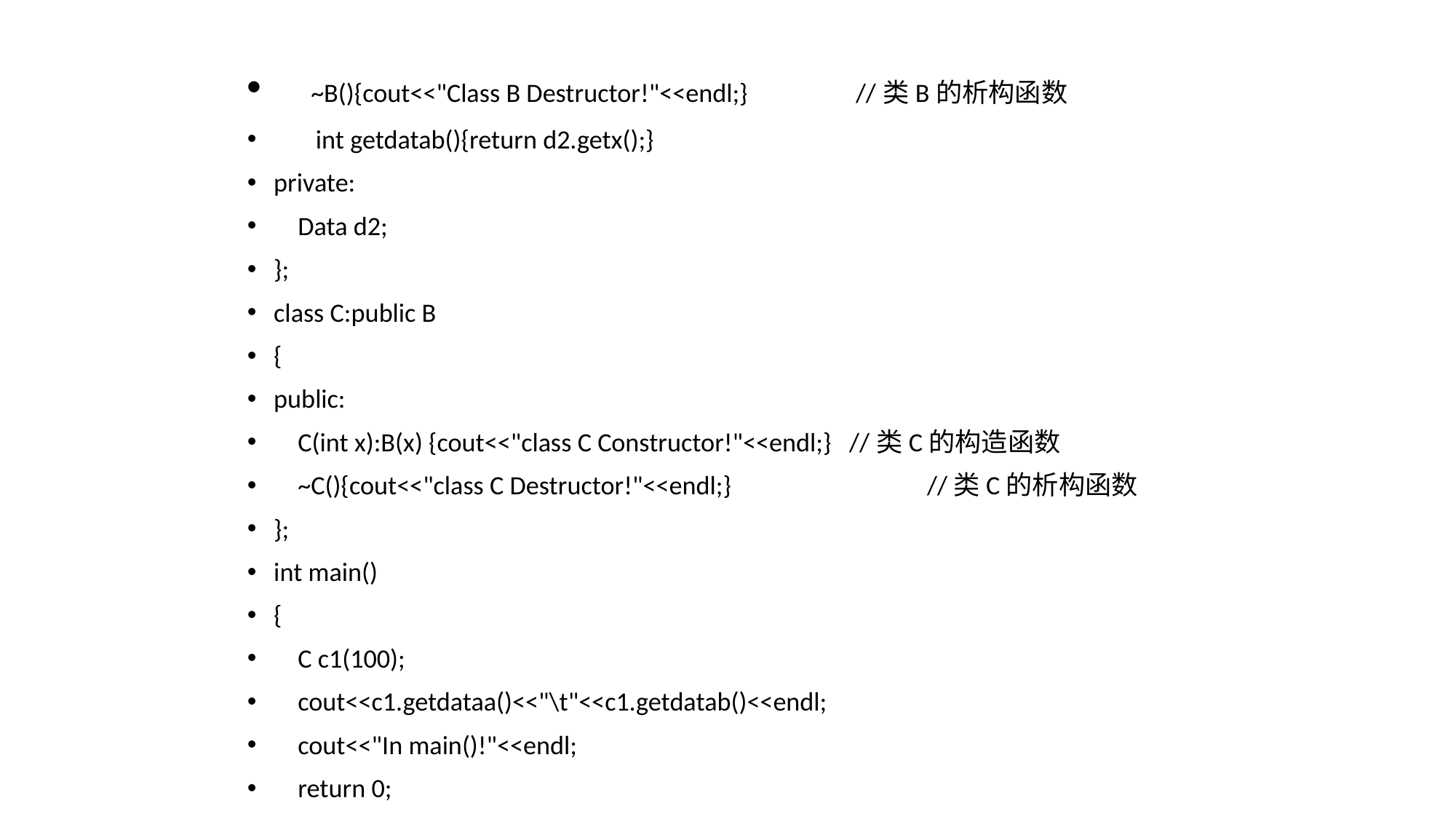

~B(){cout<<"Class B Destructor!"<<endl;}                  //类B的析构函数
       int getdatab(){return d2.getx();}
private:
    Data d2;
};
class C:public B
{
public:
    C(int x):B(x) {cout<<"class C Constructor!"<<endl;}   //类C的构造函数
    ~C(){cout<<"class C Destructor!"<<endl;}            	   //类C的析构函数
};
int main()
{
    C c1(100);
    cout<<c1.getdataa()<<"\t"<<c1.getdatab()<<endl;
    cout<<"In main()!"<<endl;
    return 0;
}